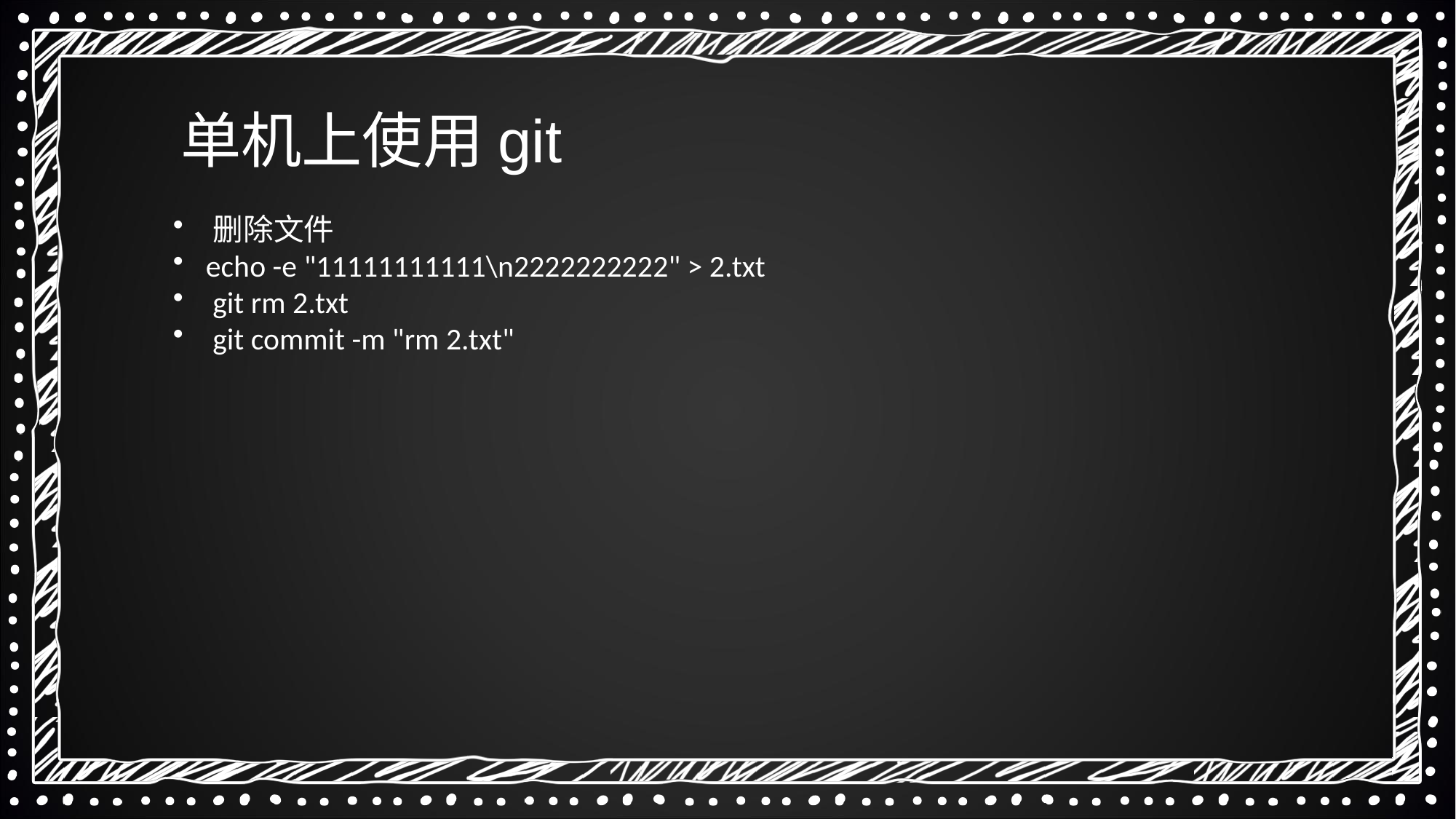

单机上使用git
 删除文件
 echo -e "11111111111\n2222222222" > 2.txt
  git rm 2.txt
  git commit -m "rm 2.txt"